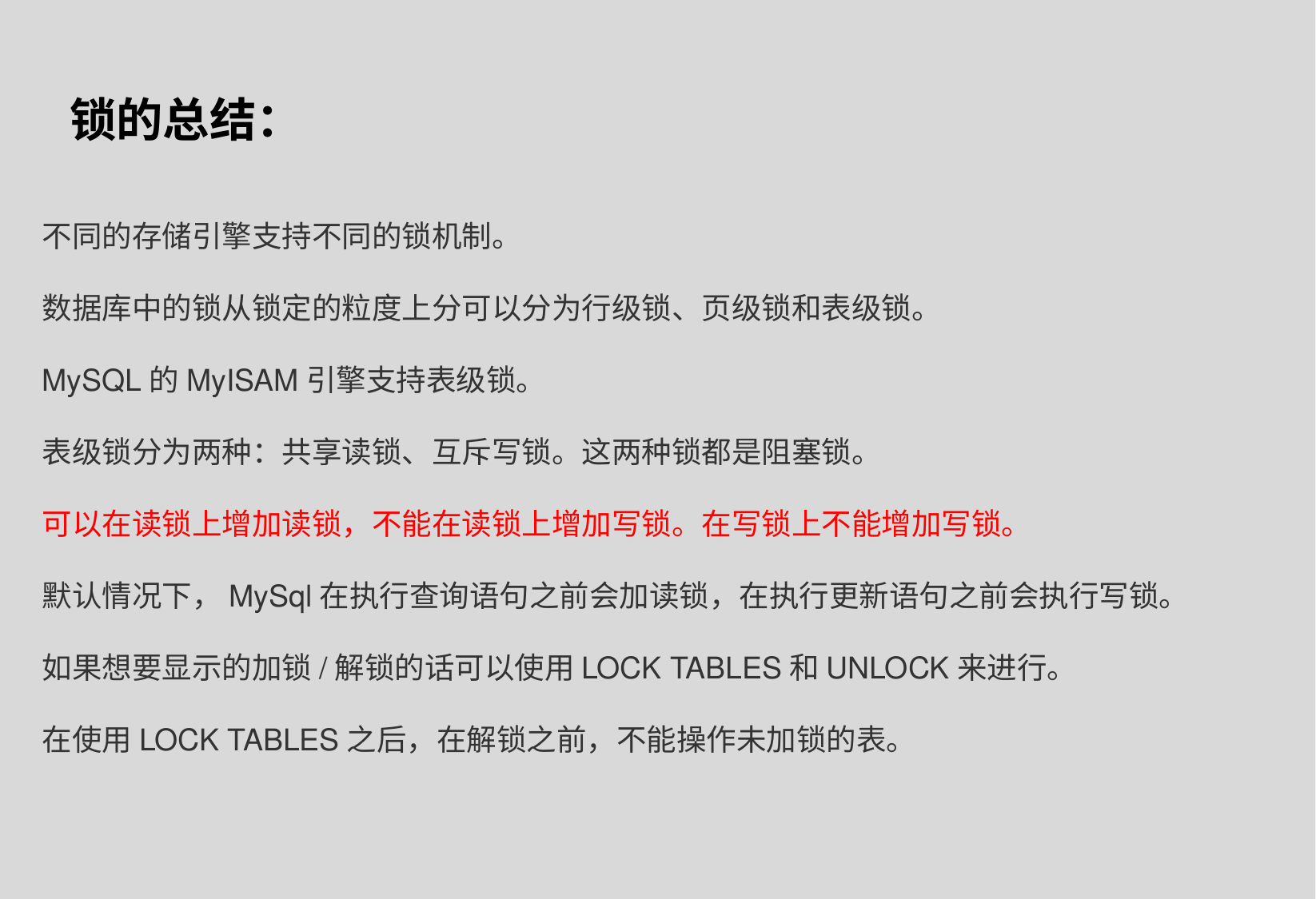

锁的总结：
不同的存储引擎支持不同的锁机制。

数据库中的锁从锁定的粒度上分可以分为行级锁、页级锁和表级锁。

MySQL的MyISAM引擎支持表级锁。

表级锁分为两种：共享读锁、互斥写锁。这两种锁都是阻塞锁。

可以在读锁上增加读锁，不能在读锁上增加写锁。在写锁上不能增加写锁。

默认情况下，MySql在执行查询语句之前会加读锁，在执行更新语句之前会执行写锁。

如果想要显示的加锁/解锁的话可以使用LOCK TABLES和UNLOCK来进行。

在使用LOCK TABLES之后，在解锁之前，不能操作未加锁的表。